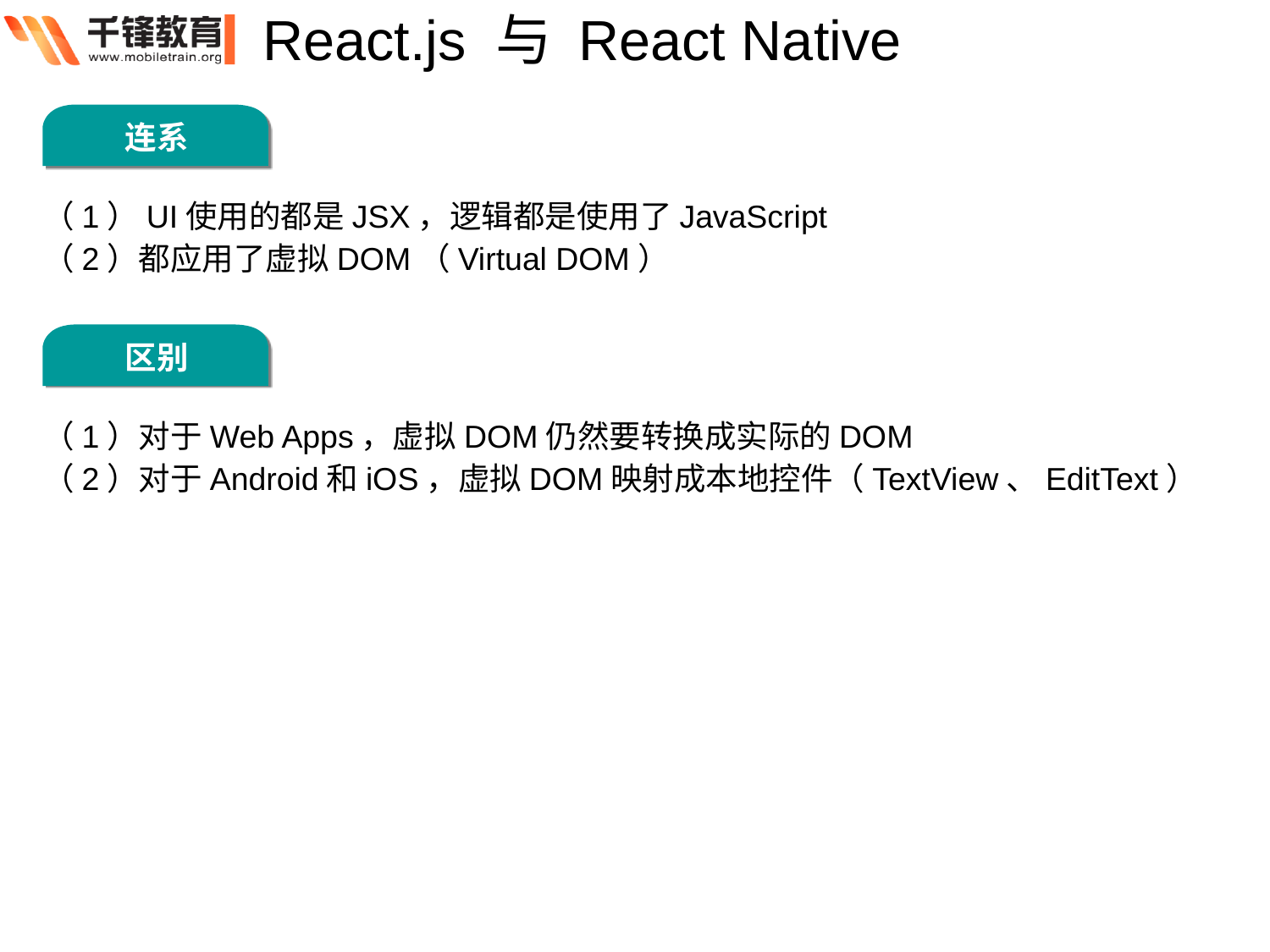

React.js 与 React Native

连系
（1）UI使用的都是JSX，逻辑都是使用了JavaScript
（2）都应用了虚拟DOM（Virtual DOM）

区别
（1）对于Web Apps，虚拟DOM仍然要转换成实际的DOM
（2）对于Android和iOS，虚拟DOM映射成本地控件（TextView、EditText）